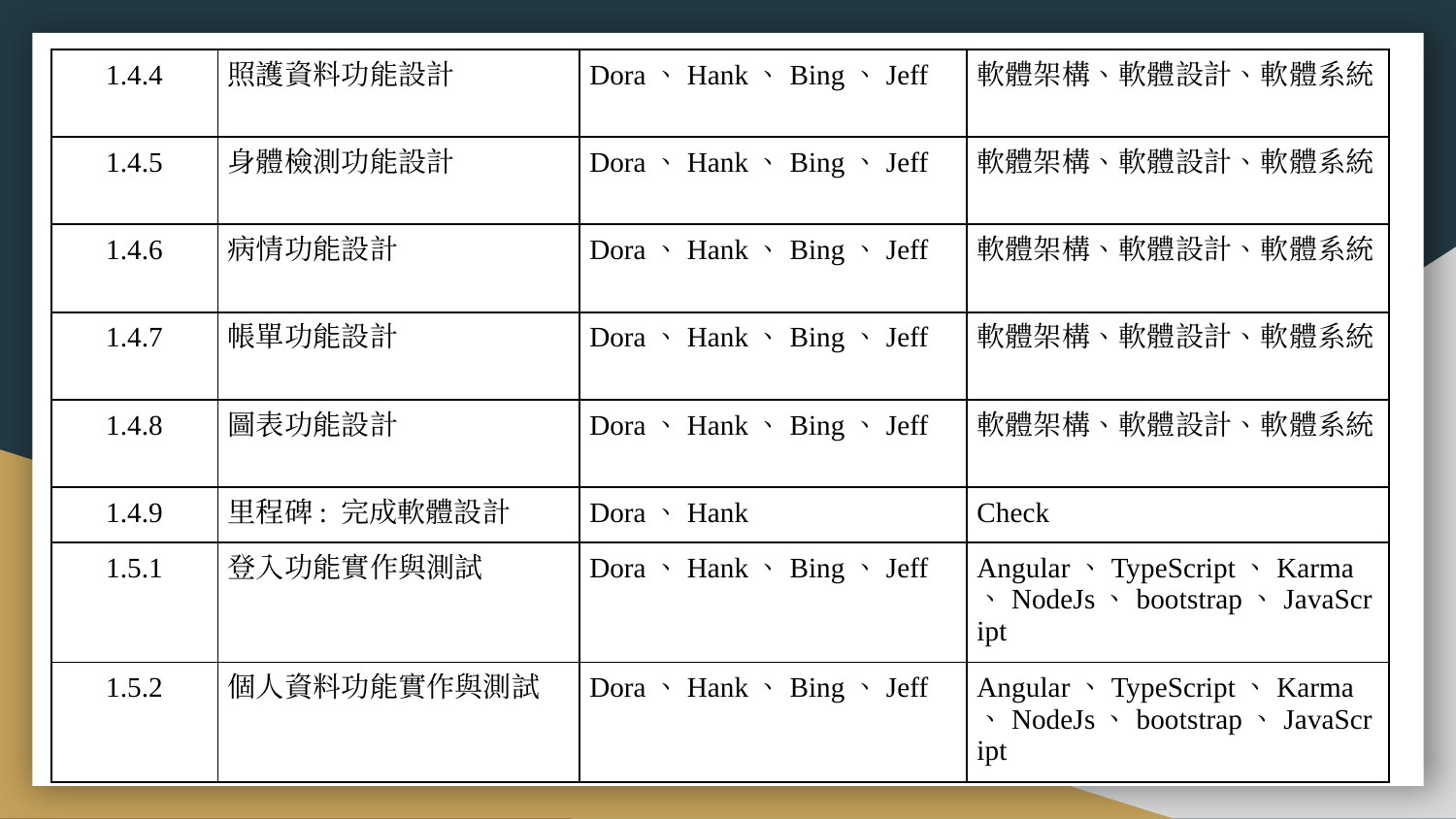

| 1.4.4 | 照護資料功能設計 | Dora、Hank、Bing、Jeff | 軟體架構、軟體設計、軟體系統 |
| --- | --- | --- | --- |
| 1.4.5 | 身體檢測功能設計 | Dora、Hank、Bing、Jeff | 軟體架構、軟體設計、軟體系統 |
| 1.4.6 | 病情功能設計 | Dora、Hank、Bing、Jeff | 軟體架構、軟體設計、軟體系統 |
| 1.4.7 | 帳單功能設計 | Dora、Hank、Bing、Jeff | 軟體架構、軟體設計、軟體系統 |
| 1.4.8 | 圖表功能設計 | Dora、Hank、Bing、Jeff | 軟體架構、軟體設計、軟體系統 |
| 1.4.9 | 里程碑: 完成軟體設計 | Dora、Hank | Check |
| 1.5.1 | 登入功能實作與測試 | Dora、Hank、Bing、Jeff | Angular、TypeScript、Karma、NodeJs、bootstrap、JavaScript |
| 1.5.2 | 個人資料功能實作與測試 | Dora、Hank、Bing、Jeff | Angular、TypeScript、Karma、NodeJs、bootstrap、JavaScript |